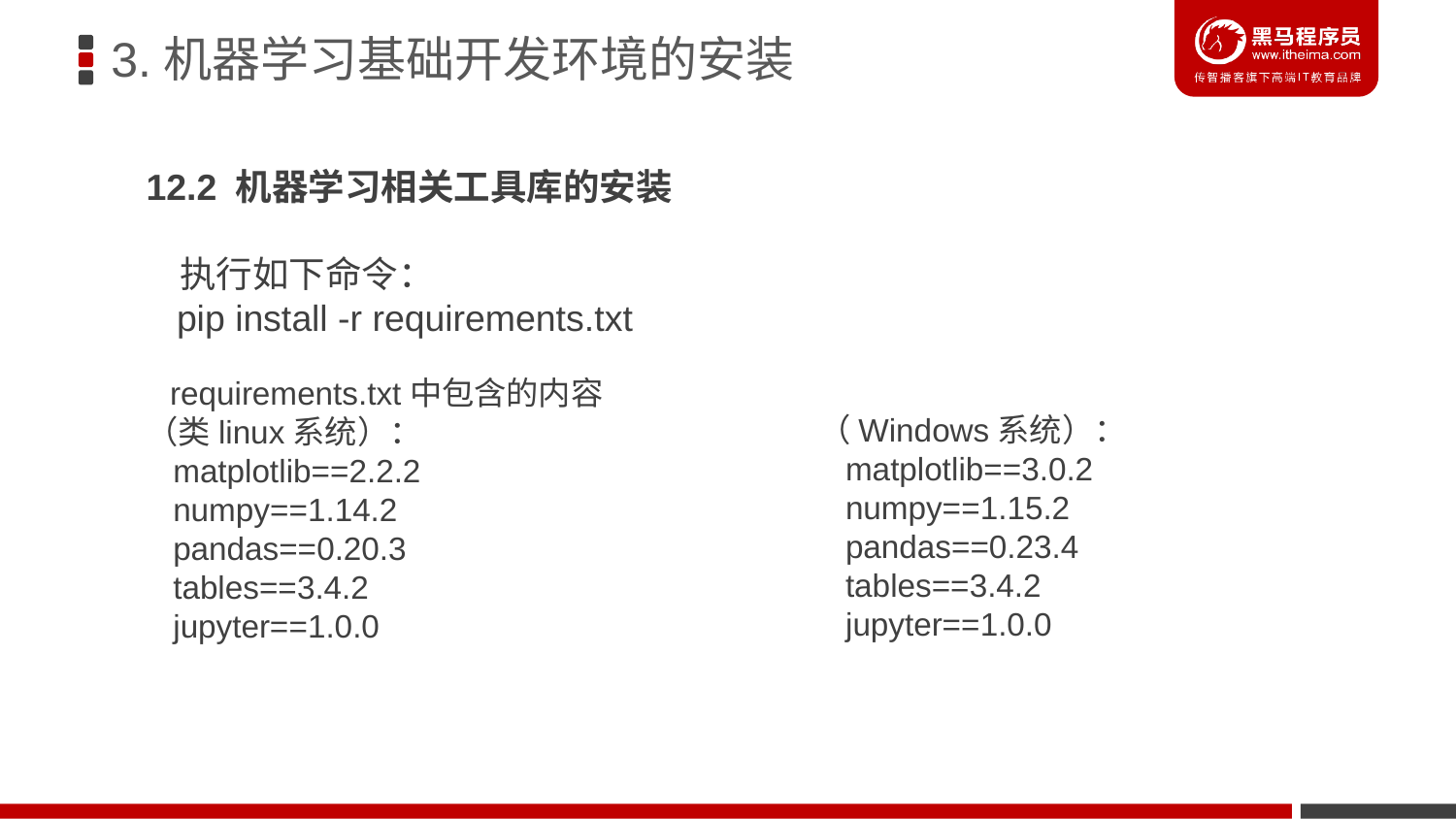

3.机器学习基础开发环境的安装
12.2 机器学习相关工具库的安装

   执行如下命令：
   pip install -r requirements.txt

   requirements.txt中包含的内容
（类linux系统）：
   matplotlib==2.2.2
   numpy==1.14.2
   pandas==0.20.3
   tables==3.4.2
   jupyter==1.0.0
（Windows系统）：
   matplotlib==3.0.2
   numpy==1.15.2
   pandas==0.23.4
   tables==3.4.2
   jupyter==1.0.0